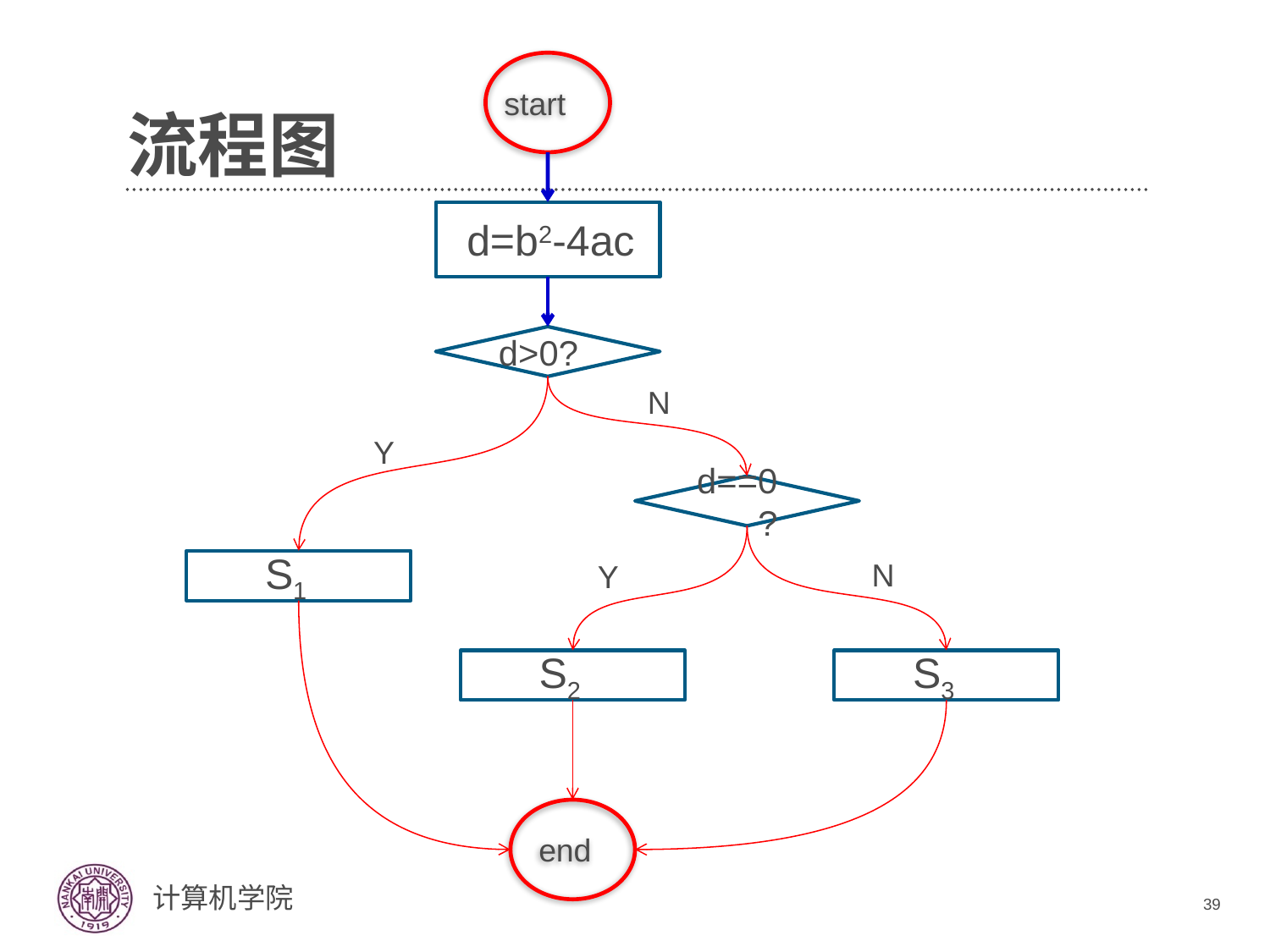

start
# 流程图
d=b2-4ac
d>0?
N
Y
d==0?
N
S1
Y
S2
S3
end
39